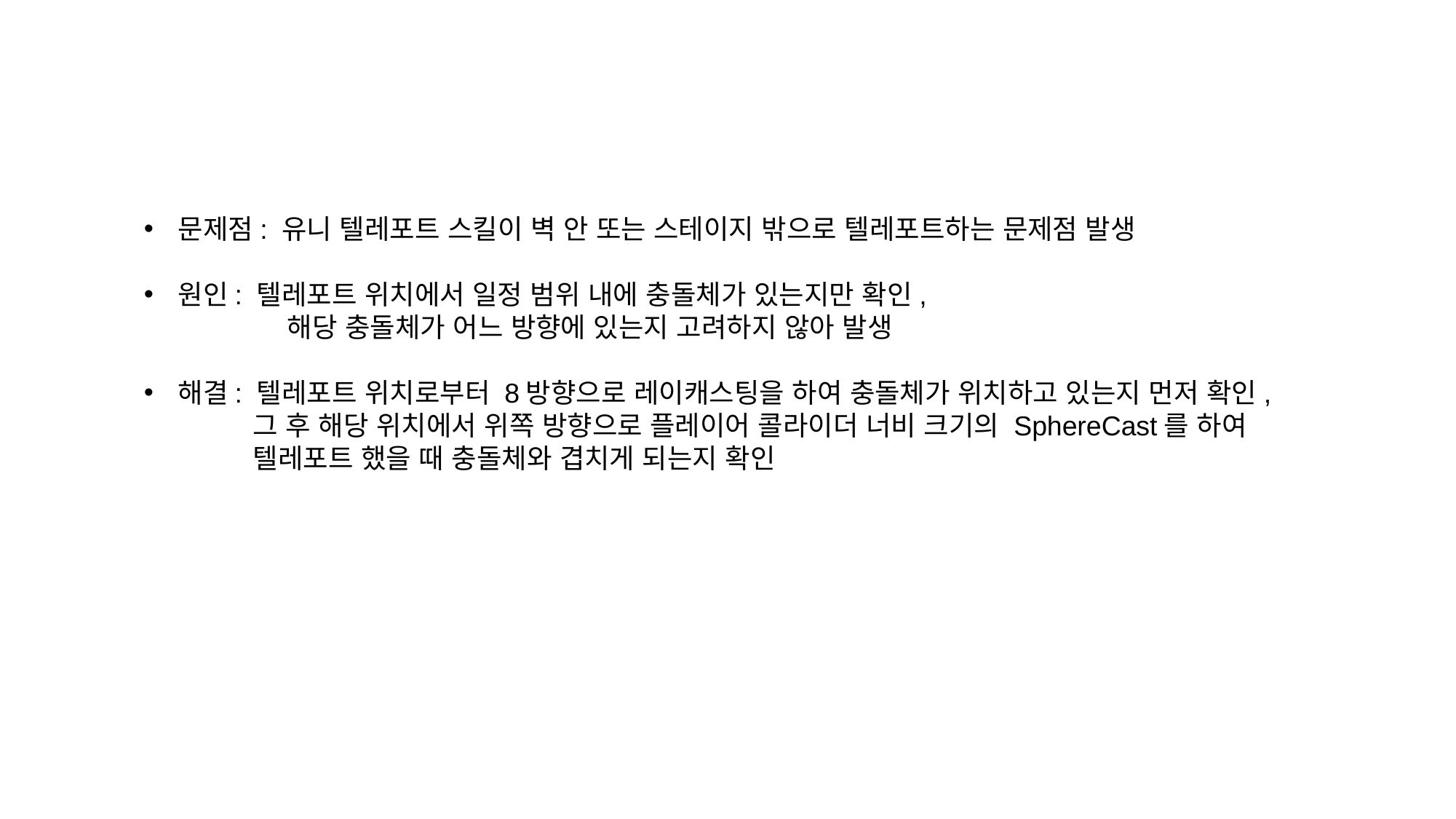

문제점: 유니 텔레포트 스킬이 벽 안 또는 스테이지 밖으로 텔레포트하는 문제점 발생

원인: 텔레포트 위치에서 일정 범위 내에 충돌체가 있는지만 확인,
	해당 충돌체가 어느 방향에 있는지 고려하지 않아 발생

해결: 텔레포트 위치로부터 8방향으로 레이캐스팅을 하여 충돌체가 위치하고 있는지 먼저 확인,
	그 후 해당 위치에서 위쪽 방향으로 플레이어 콜라이더 너비 크기의 SphereCast를 하여
	텔레포트 했을 때 충돌체와 겹치게 되는지 확인